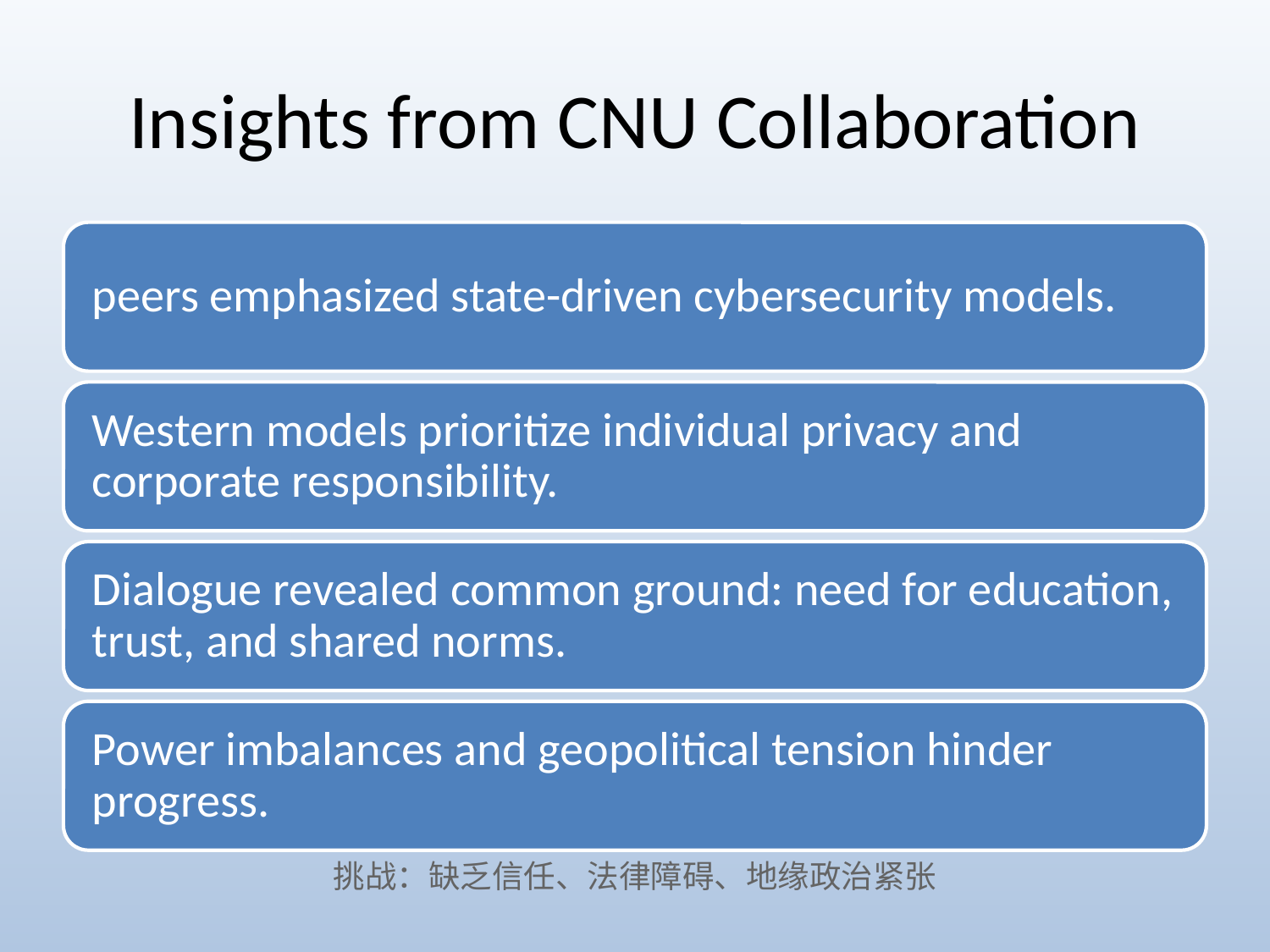

# Insights from CNU Collaboration
peers emphasized state-driven cybersecurity models.
Western models prioritize individual privacy and corporate responsibility.
Dialogue revealed common ground: need for education, trust, and shared norms.
Power imbalances and geopolitical tension hinder progress.
挑战：缺乏信任、法律障碍、地缘政治紧张